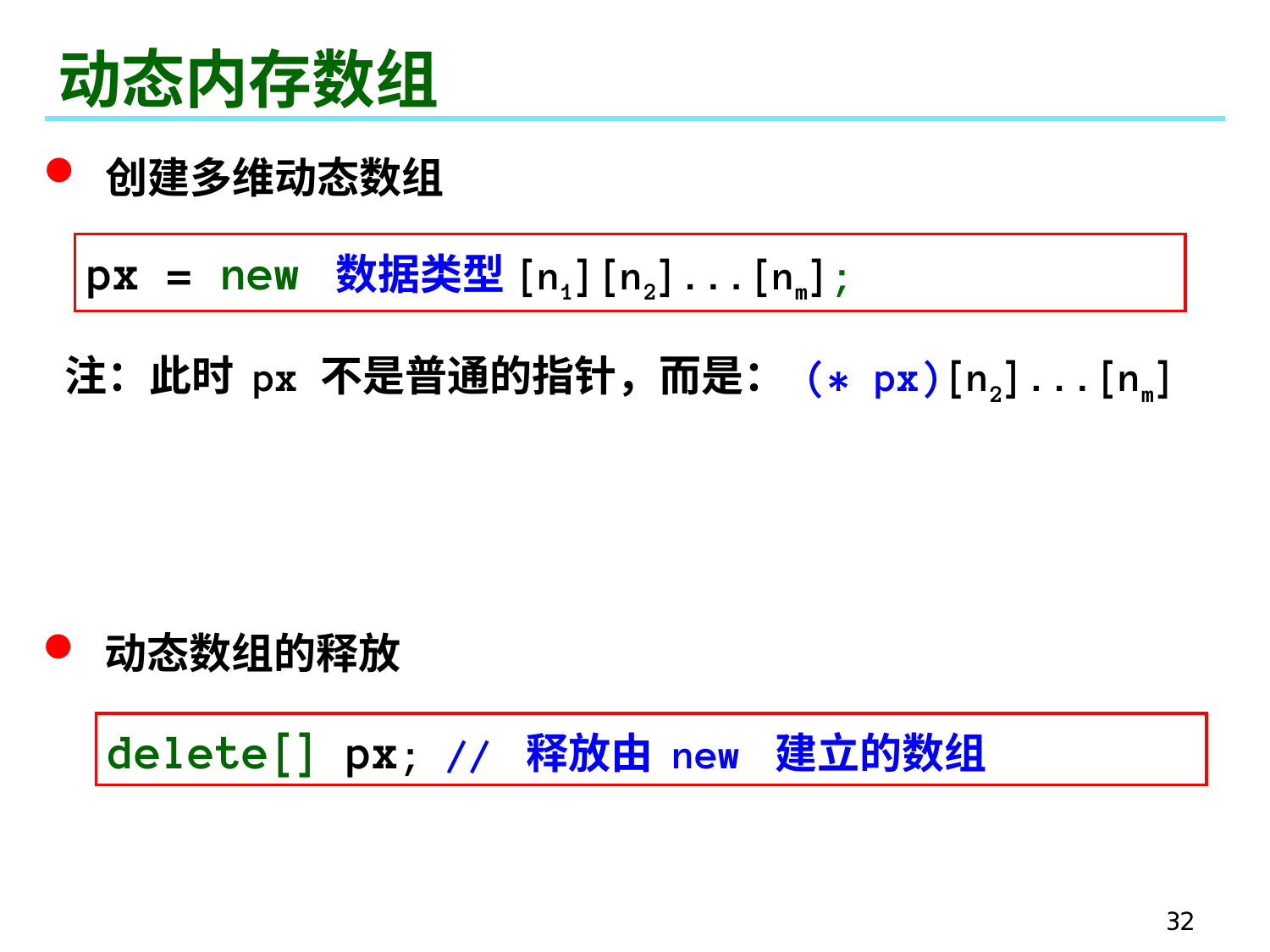

# 动态内存数组
 创建多维动态数组
px = new 数据类型[n1][n2]...[nm];
注：此时 px 不是普通的指针，而是： (* px)[n2]...[nm]
 动态数组的释放
delete[] px; // 释放由 new 建立的数组
32